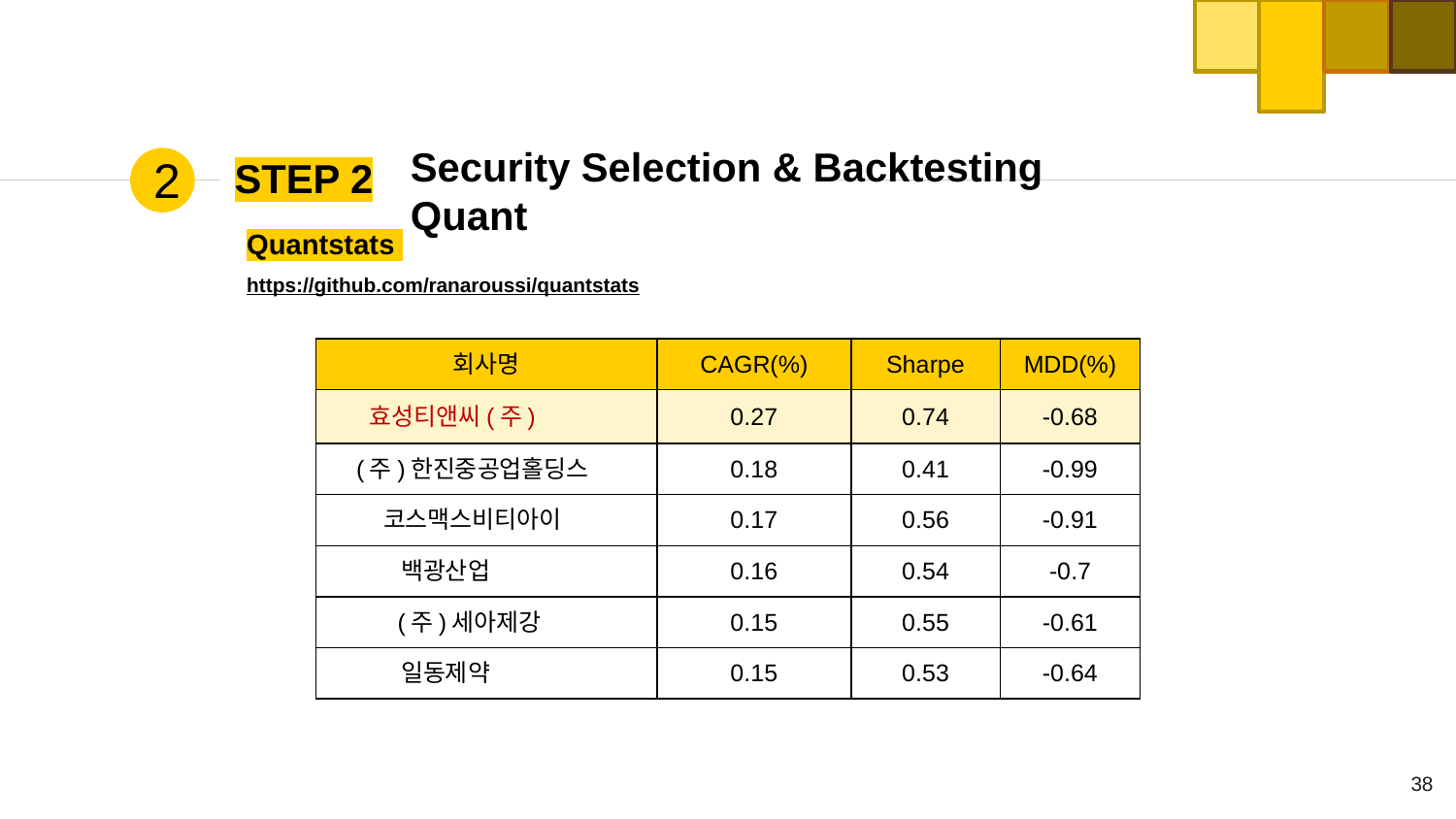

Security Selection & Backtesting Quant
2
# STEP 2
Quantstats
https://github.com/ranaroussi/quantstats

| 회사명 | CAGR(%) | Sharpe | MDD(%) |
| --- | --- | --- | --- |
| 효성티앤씨(주) | 0.27 | 0.74 | -0.68 |
| (주)한진중공업홀딩스 | 0.18 | 0.41 | -0.99 |
| 코스맥스비티아이 | 0.17 | 0.56 | -0.91 |
| 백광산업 | 0.16 | 0.54 | -0.7 |
| (주)세아제강 | 0.15 | 0.55 | -0.61 |
| 일동제약 | 0.15 | 0.53 | -0.64 |
38